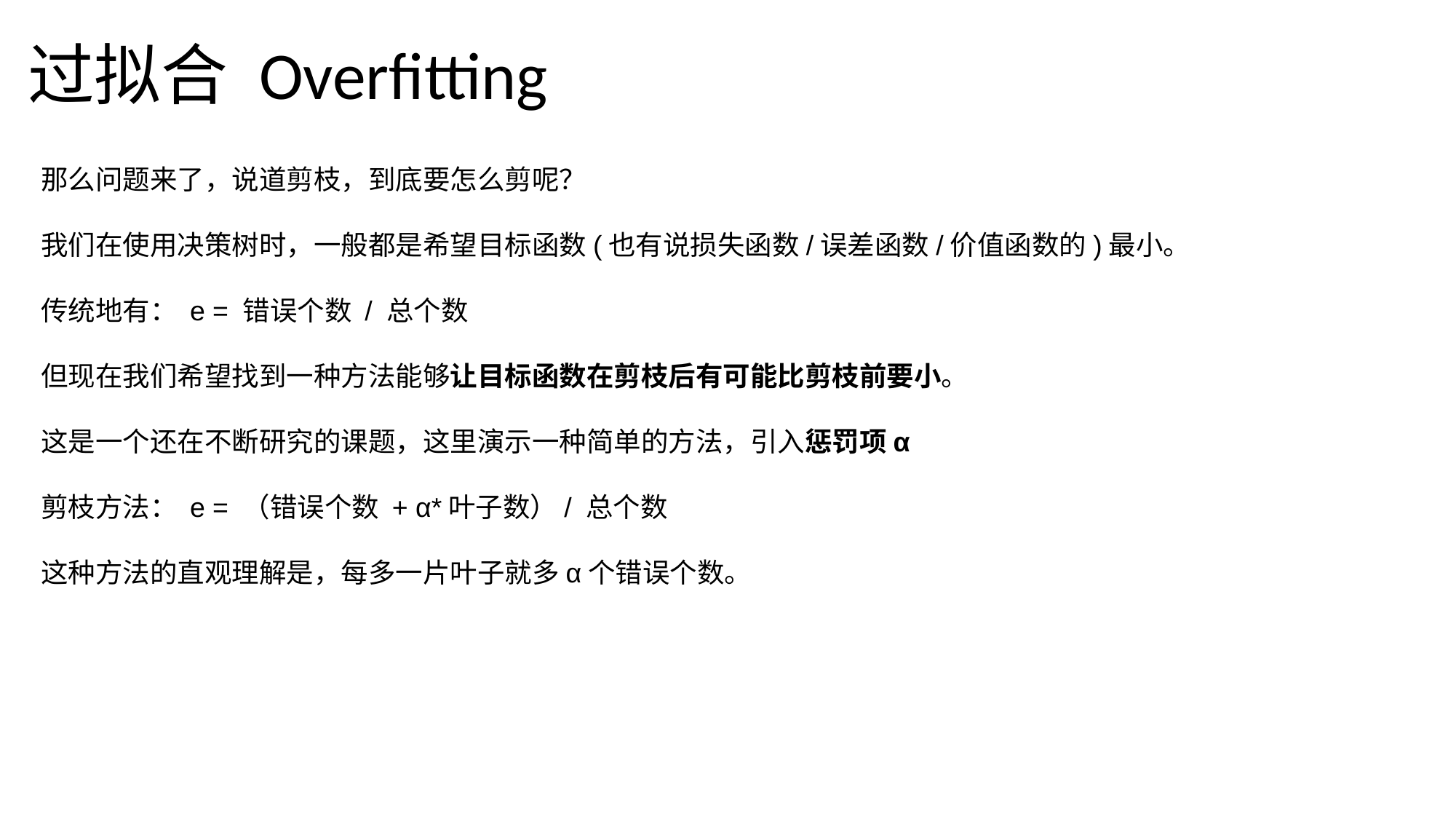

# 过拟合 Overfitting
那么问题来了，说道剪枝，到底要怎么剪呢？

我们在使用决策树时，一般都是希望目标函数(也有说损失函数/误差函数/价值函数的)最小。

传统地有： e = 错误个数 / 总个数

但现在我们希望找到一种方法能够让目标函数在剪枝后有可能比剪枝前要小。

这是一个还在不断研究的课题，这里演示一种简单的方法，引入惩罚项α

剪枝方法： e = （错误个数 + α*叶子数）/ 总个数

这种方法的直观理解是，每多一片叶子就多α个错误个数。